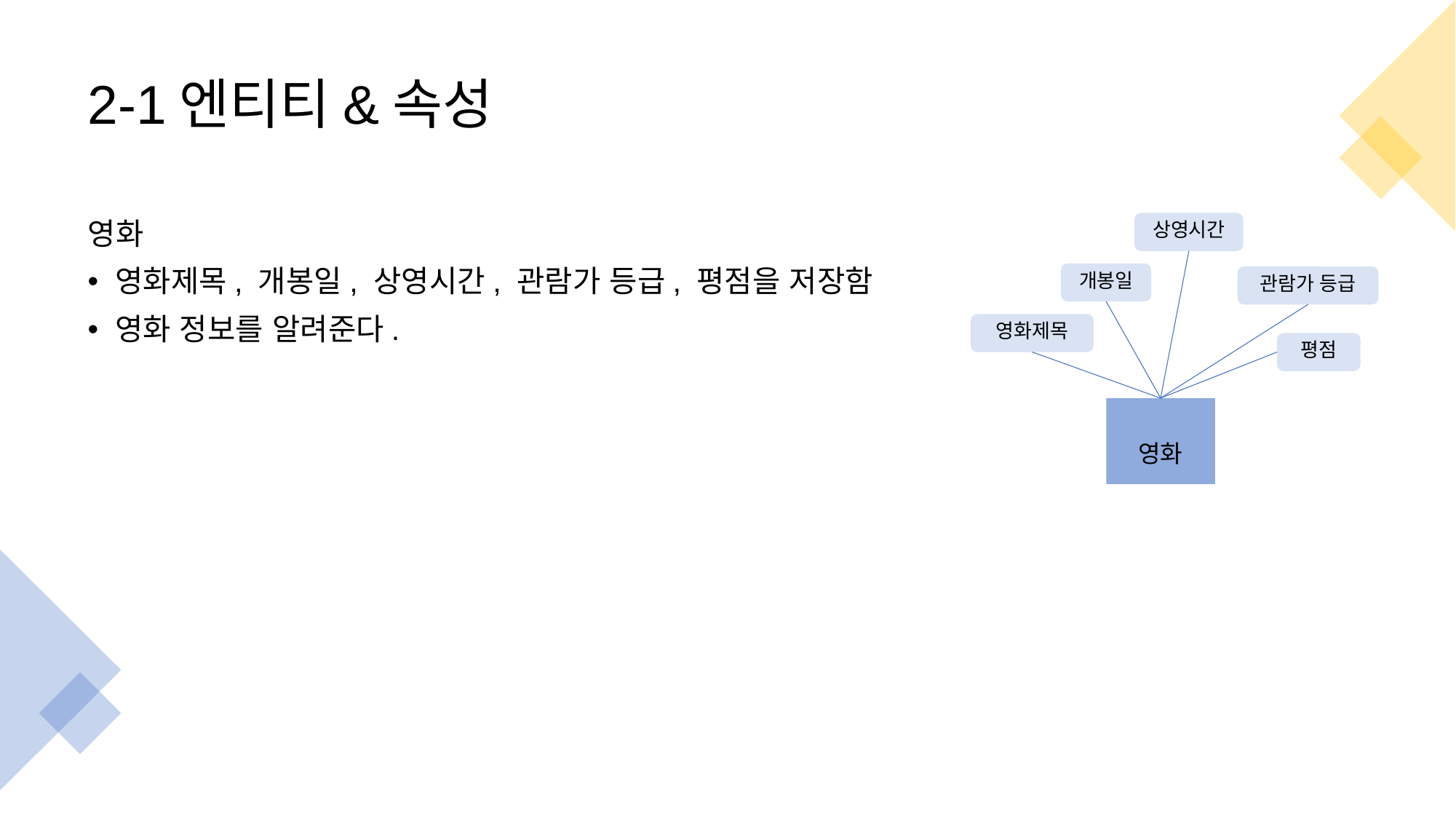

# 2-1엔티티&속성
상영시간
개봉일
관람가 등급
영화제목
평점

영화

영화
영화제목, 개봉일, 상영시간, 관람가 등급, 평점을 저장함
영화 정보를 알려준다.